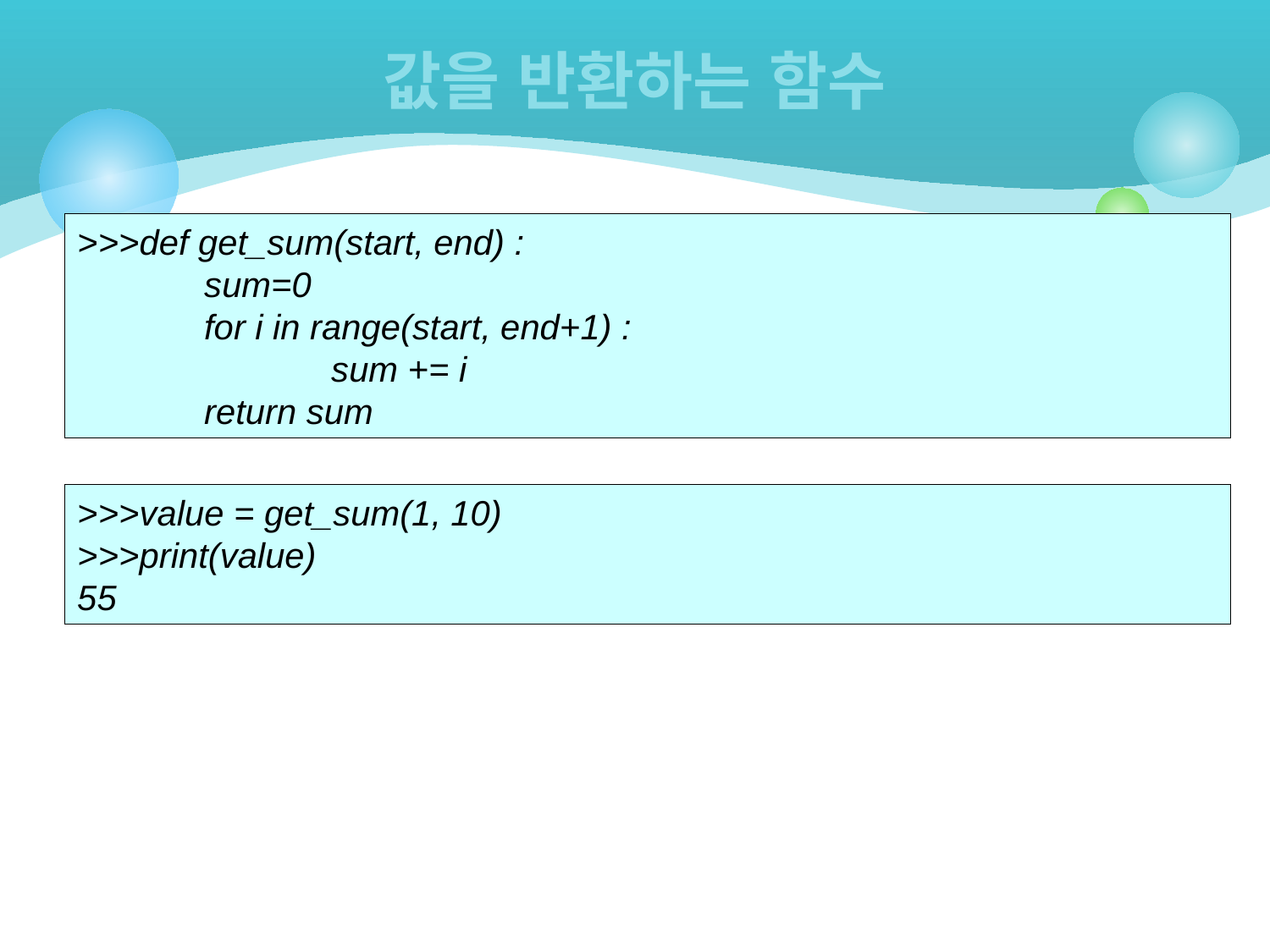

# 값을 반환하는 함수
>>>def get_sum(start, end) :
	sum=0
	for i in range(start, end+1) :
		sum += i
	return sum
>>>value = get_sum(1, 10)
>>>print(value)
55